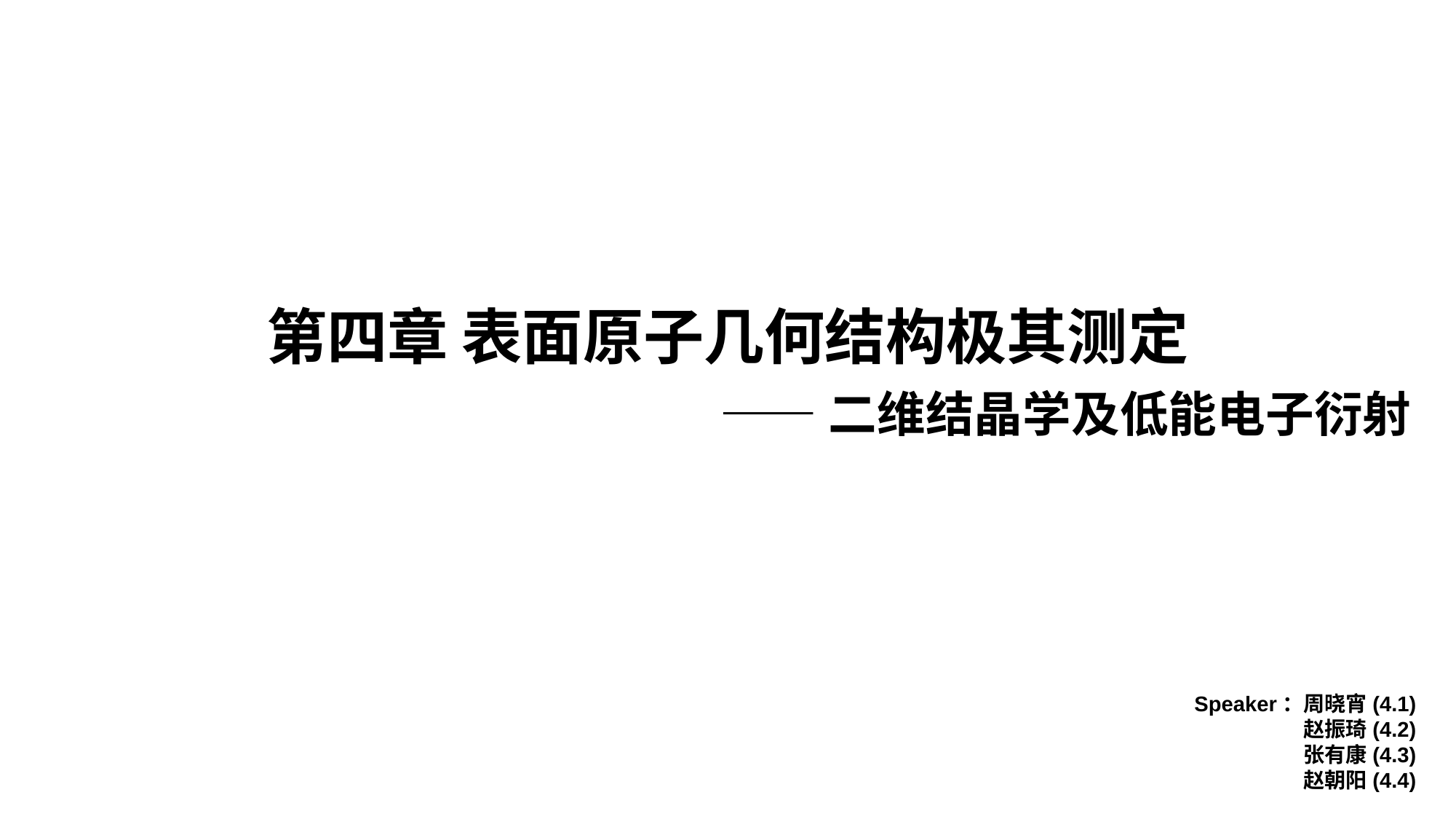

第四章 表面原子几何结构极其测定
——二维结晶学及低能电子衍射
Speaker：周晓宵(4.1)
赵振琦(4.2)
张有康(4.3)
赵朝阳(4.4)